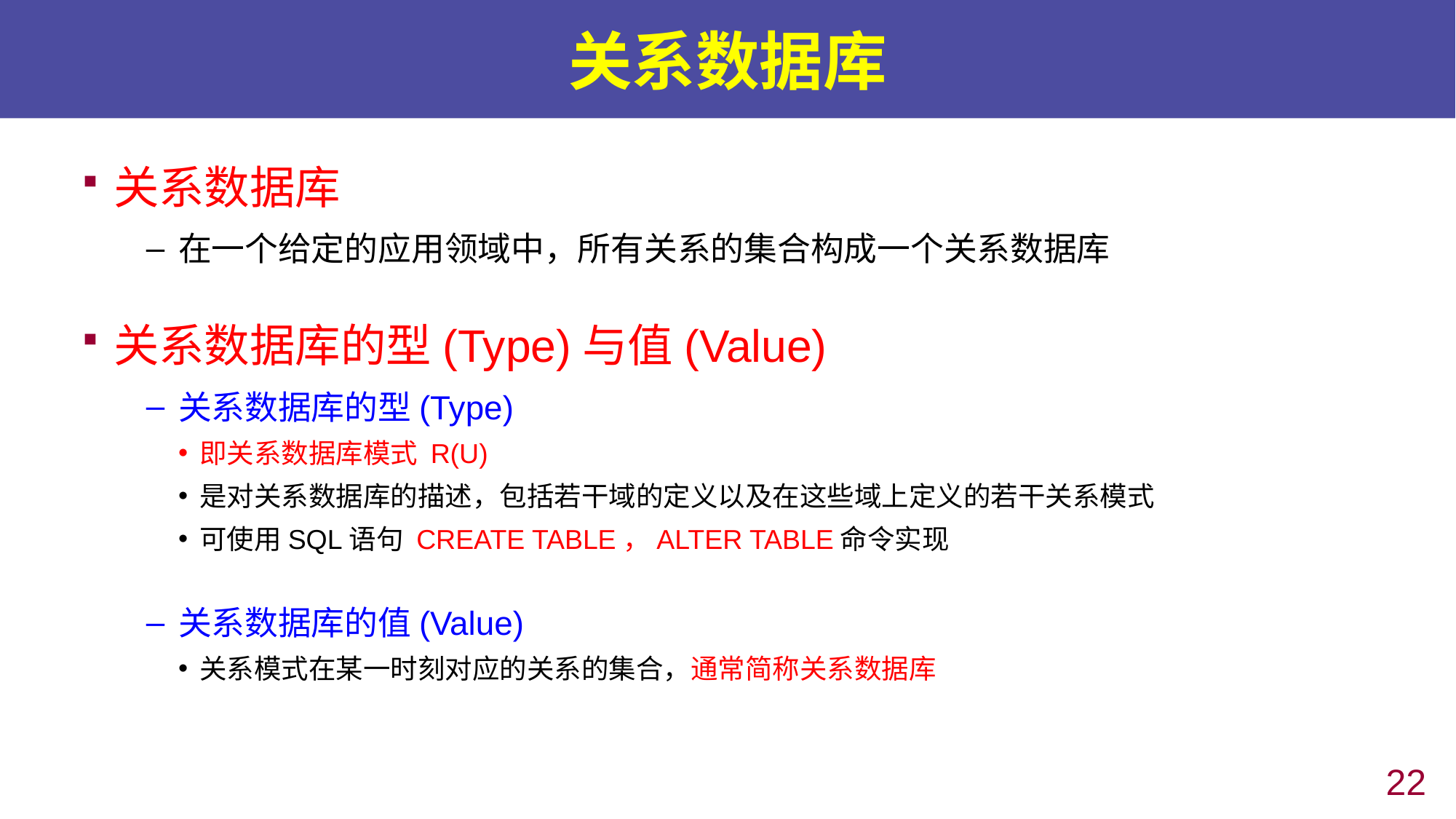

# 关系数据库
关系数据库
在一个给定的应用领域中，所有关系的集合构成一个关系数据库

关系数据库的型(Type)与值(Value)
关系数据库的型(Type)
即关系数据库模式 R(U)
是对关系数据库的描述，包括若干域的定义以及在这些域上定义的若干关系模式
可使用SQL语句 CREATE TABLE，ALTER TABLE命令实现

关系数据库的值(Value)
关系模式在某一时刻对应的关系的集合，通常简称关系数据库
22